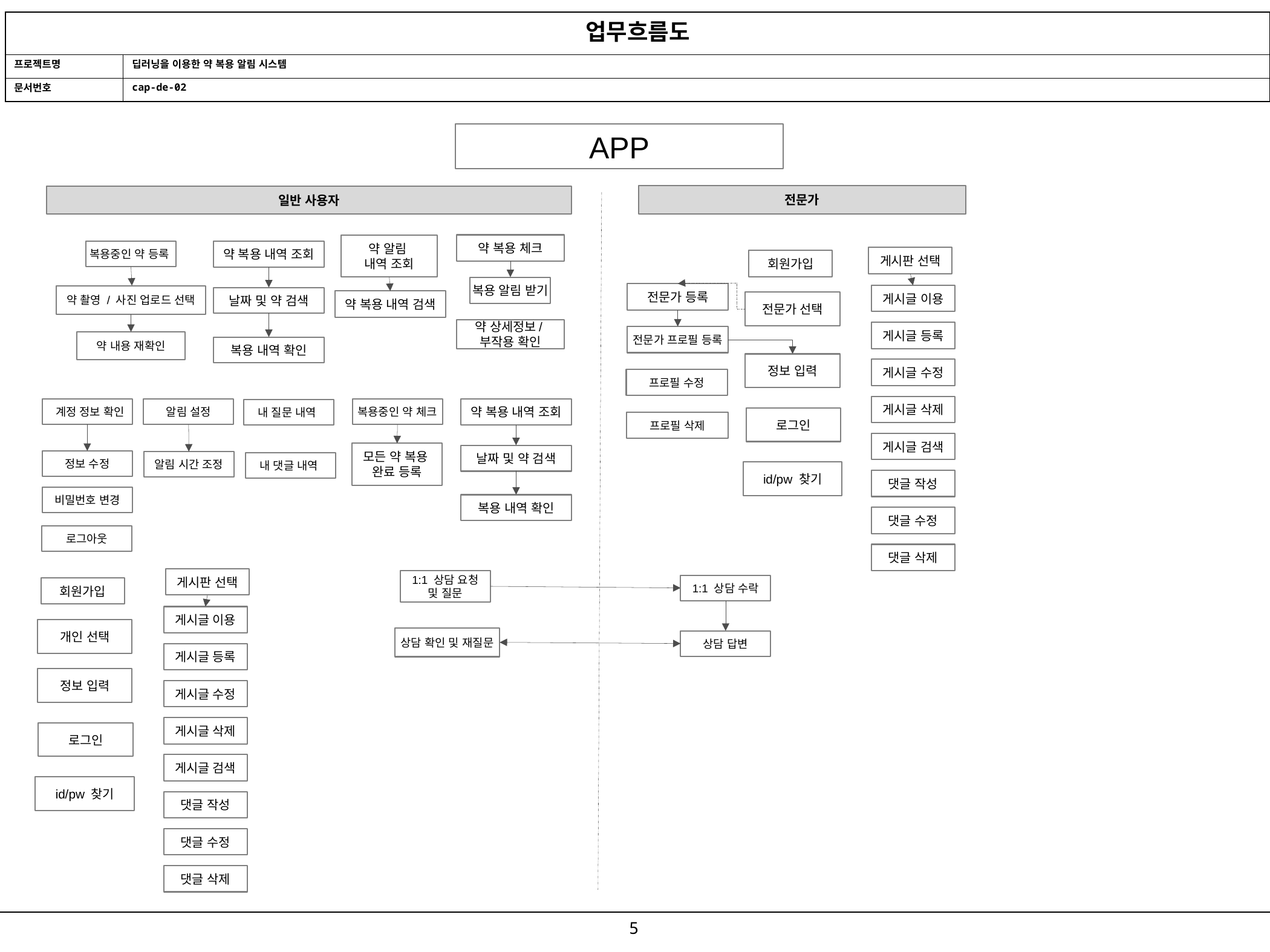

| 업무흐름도 |  |
| --- | --- |
| 프로젝트명 | 딥러닝을 이용한 약 복용 알림 시스템 |
| 문서번호 | cap-de-02 |

APP
전문가
일반 사용자
약 복용 체크
약 알림
내역 조회
복용중인 약 등록
약 복용 내역 조회
게시판 선택
게시글 이용
게시글 등록
게시글 수정
게시글 삭제
게시글 검색
댓글 작성
댓글 수정
댓글 삭제
회원가입
복용 알림 받기
전문가 등록
약 촬영 / 사진 업로드 선택
날짜 및 약 검색
약 복용 내역 검색
전문가 선택
약 상세정보/
부작용 확인
전문가 프로필 등록
약 내용 재확인
복용 내역 확인
정보 입력
프로필 수정
 계정 정보 확인
알림 설정
약 복용 내역 조회
복용중인 약 체크
내 질문 내역
로그인
프로필 삭제
모든 약 복용
완료 등록
날짜 및 약 검색
정보 수정
알림 시간 조정
내 댓글 내역
id/pw 찾기
비밀번호 변경
복용 내역 확인
로그아웃
게시판 선택
게시글 이용
게시글 등록
게시글 수정
게시글 삭제
게시글 검색
댓글 작성
댓글 수정
댓글 삭제
1:1 상담 요청
및 질문
1:1 상담 수락
회원가입
개인 선택
상담 확인 및 재질문
상담 답변
정보 입력
로그인
id/pw 찾기